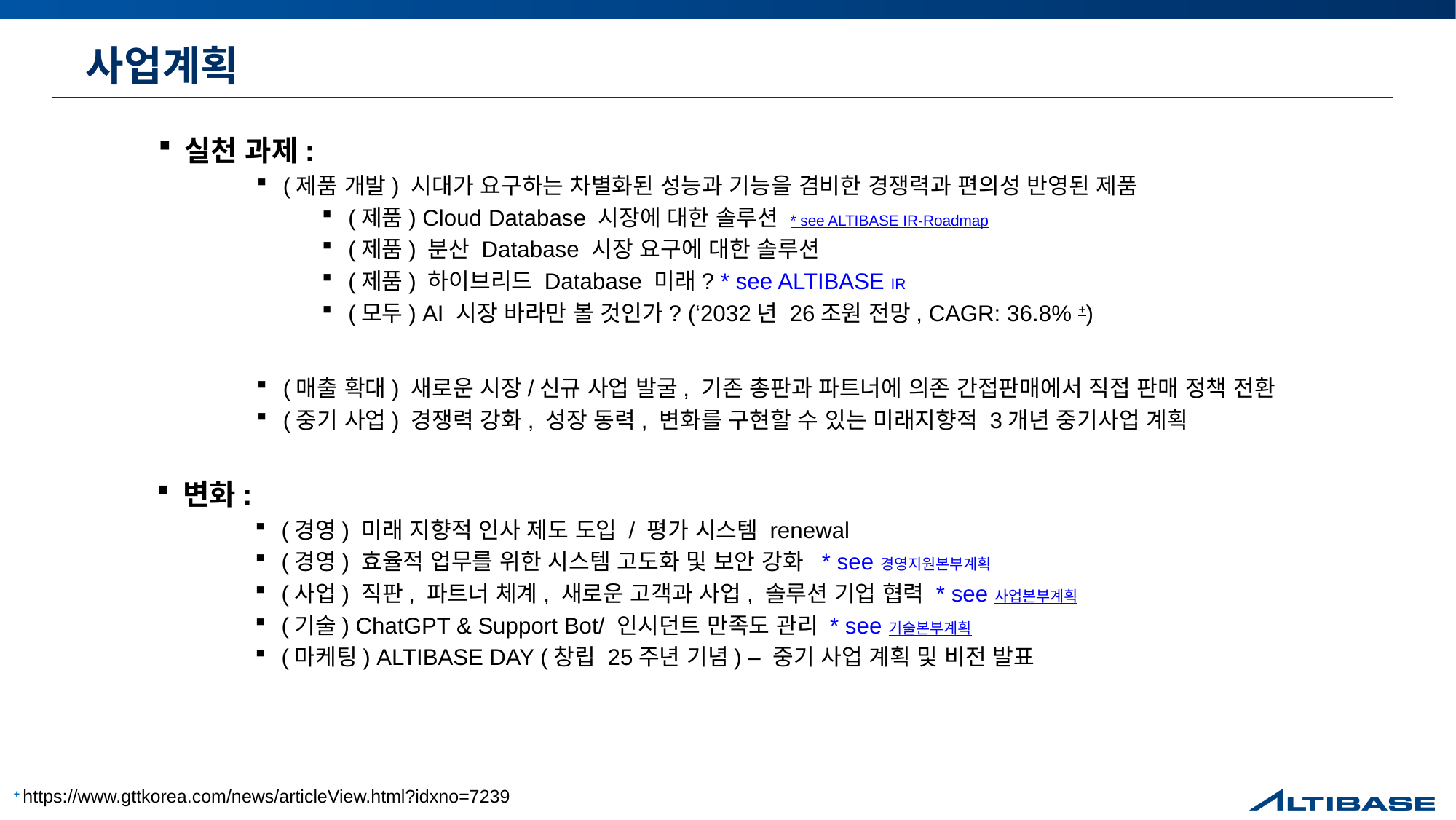

# 사업계획
실천 과제:
(제품 개발) 시대가 요구하는 차별화된 성능과 기능을 겸비한 경쟁력과 편의성 반영된 제품
(제품) Cloud Database 시장에 대한 솔루션 * see ALTIBASE IR-Roadmap
(제품) 분산 Database 시장 요구에 대한 솔루션
(제품) 하이브리드 Database 미래? * see ALTIBASE IR
(모두) AI 시장 바라만 볼 것인가? (‘2032년 26조원 전망, CAGR: 36.8% +)

(매출 확대) 새로운 시장/신규 사업 발굴, 기존 총판과 파트너에 의존 간접판매에서 직접 판매 정책 전환
(중기 사업) 경쟁력 강화, 성장 동력, 변화를 구현할 수 있는 미래지향적 3개년 중기사업 계획
변화:
(경영) 미래 지향적 인사 제도 도입 / 평가 시스템 renewal
(경영) 효율적 업무를 위한 시스템 고도화 및 보안 강화  * see 경영지원본부계획
(사업) 직판, 파트너 체계, 새로운 고객과 사업, 솔루션 기업 협력 * see 사업본부계획
(기술) ChatGPT & Support Bot/ 인시던트 만족도 관리 * see 기술본부계획
(마케팅) ALTIBASE DAY (창립 25주년 기념) – 중기 사업 계획 및 비전 발표
+ https://www.gttkorea.com/news/articleView.html?idxno=7239